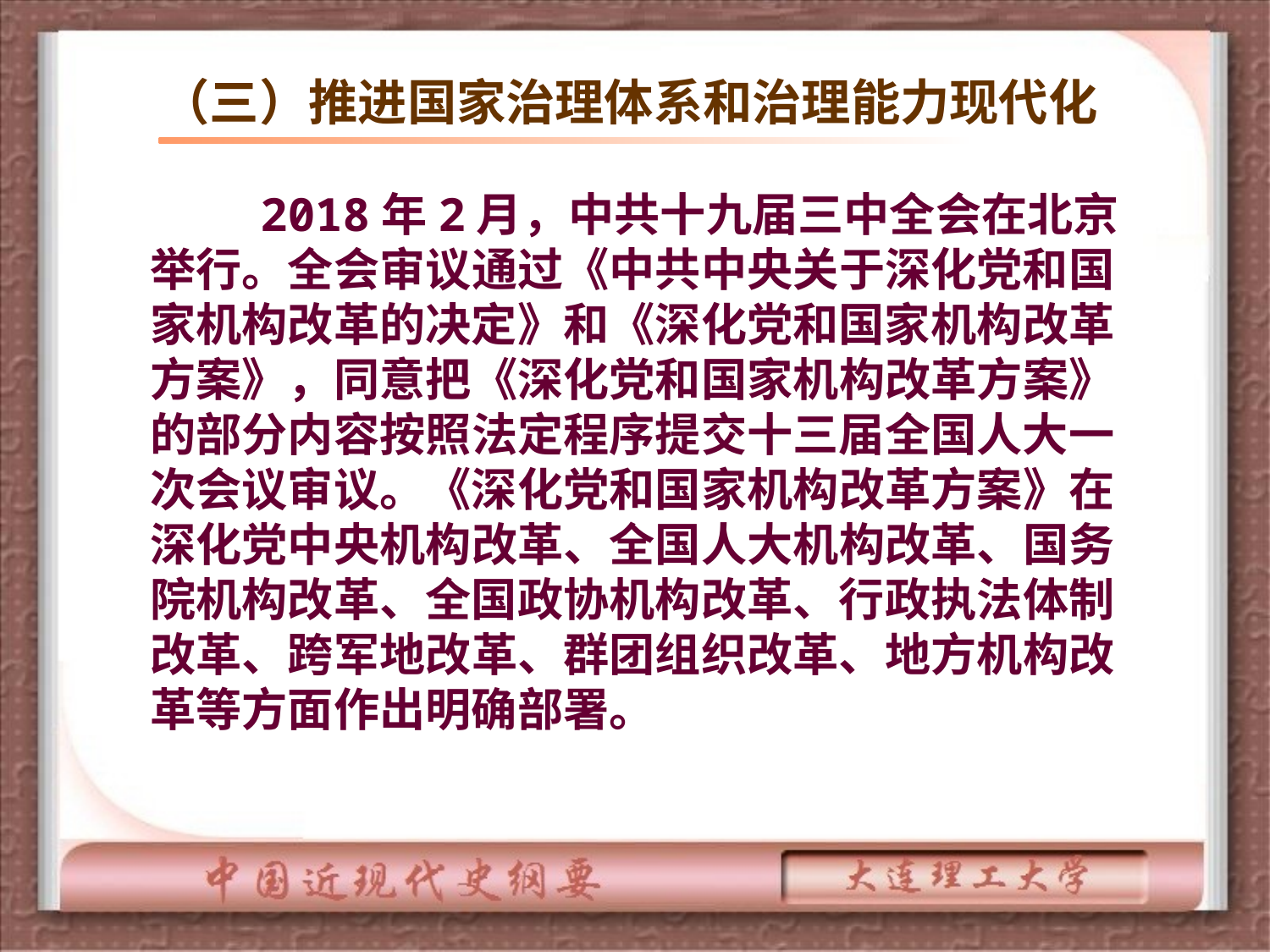

（三）推进国家治理体系和治理能力现代化

    2018年2月，中共十九届三中全会在北京举行。全会审议通过《中共中央关于深化党和国家机构改革的决定》和《深化党和国家机构改革方案》，同意把《深化党和国家机构改革方案》的部分内容按照法定程序提交十三届全国人大一次会议审议。《深化党和国家机构改革方案》在深化党中央机构改革、全国人大机构改革、国务院机构改革、全国政协机构改革、行政执法体制改革、跨军地改革、群团组织改革、地方机构改革等方面作出明确部署。